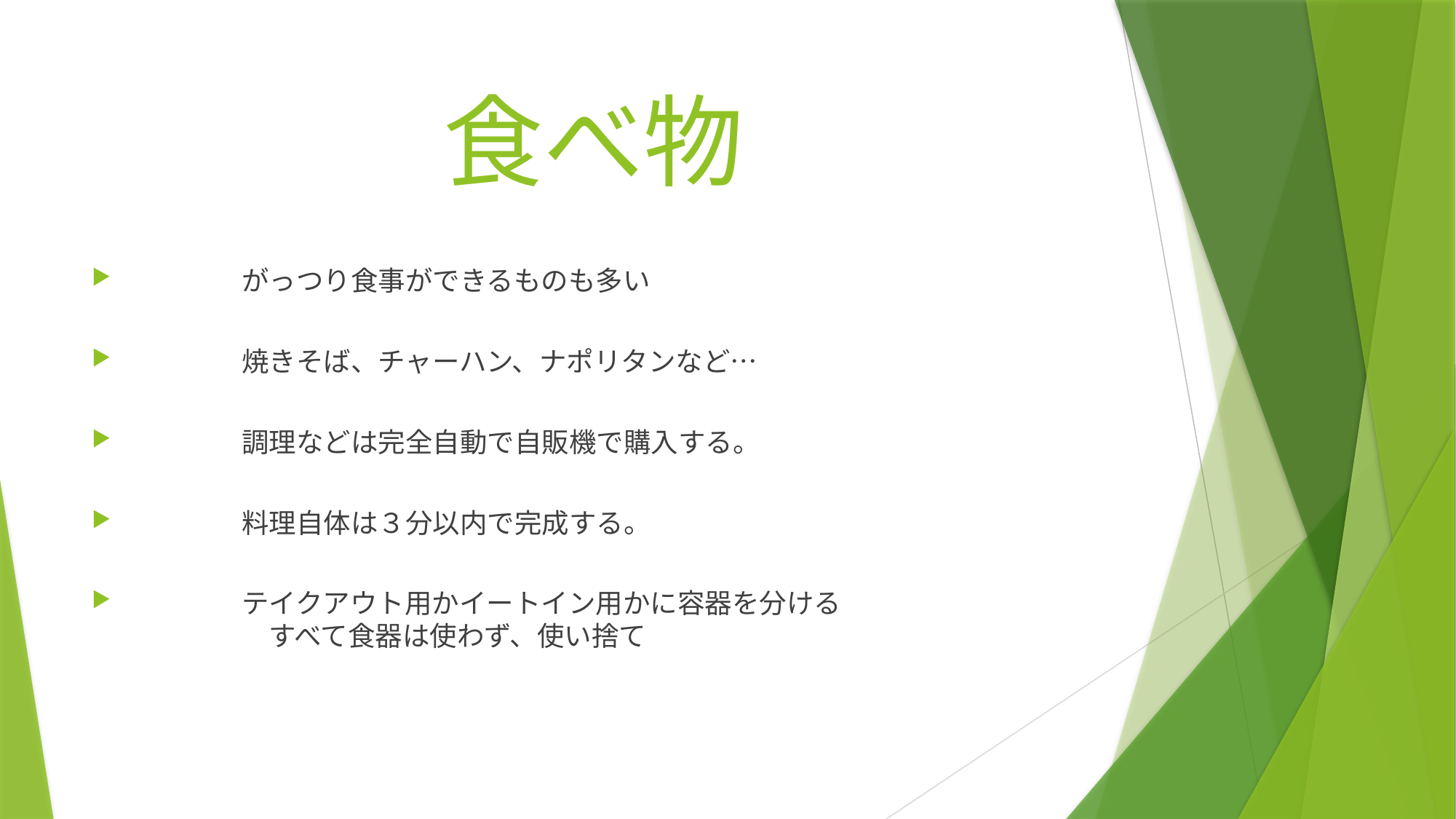

# 食べ物
　　　　がっつり食事ができるものも多い
　　　　焼きそば、チャーハン、ナポリタンなど…
　　　　調理などは完全自動で自販機で購入する。
　　　　料理自体は３分以内で完成する。
　　　　テイクアウト用かイートイン用かに容器を分ける
　　　　　すべて食器は使わず、使い捨て